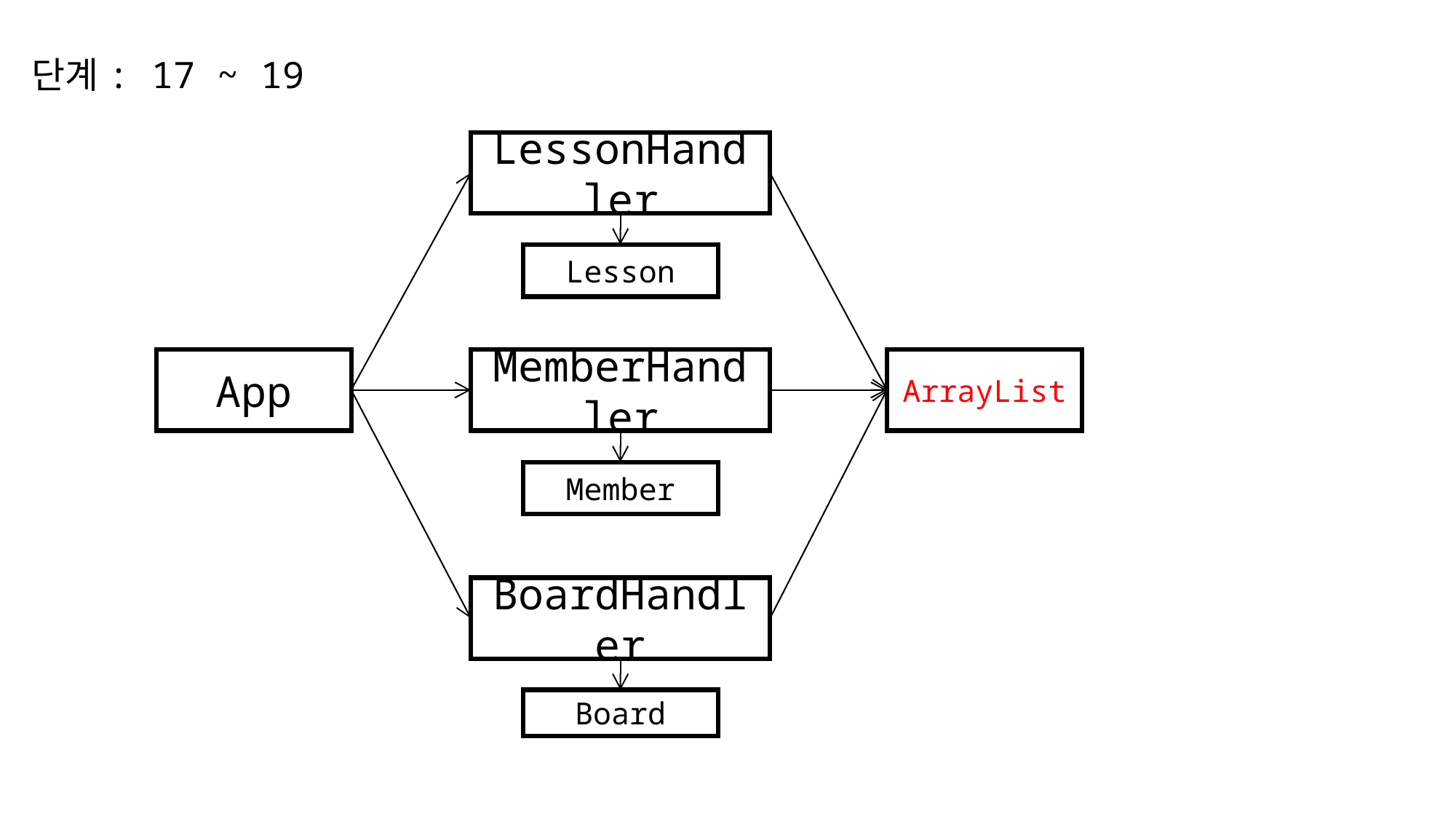

단계: 17 ~ 19
LessonHandler
Lesson
MemberHandler
ArrayList
App
Member
BoardHandler
Board